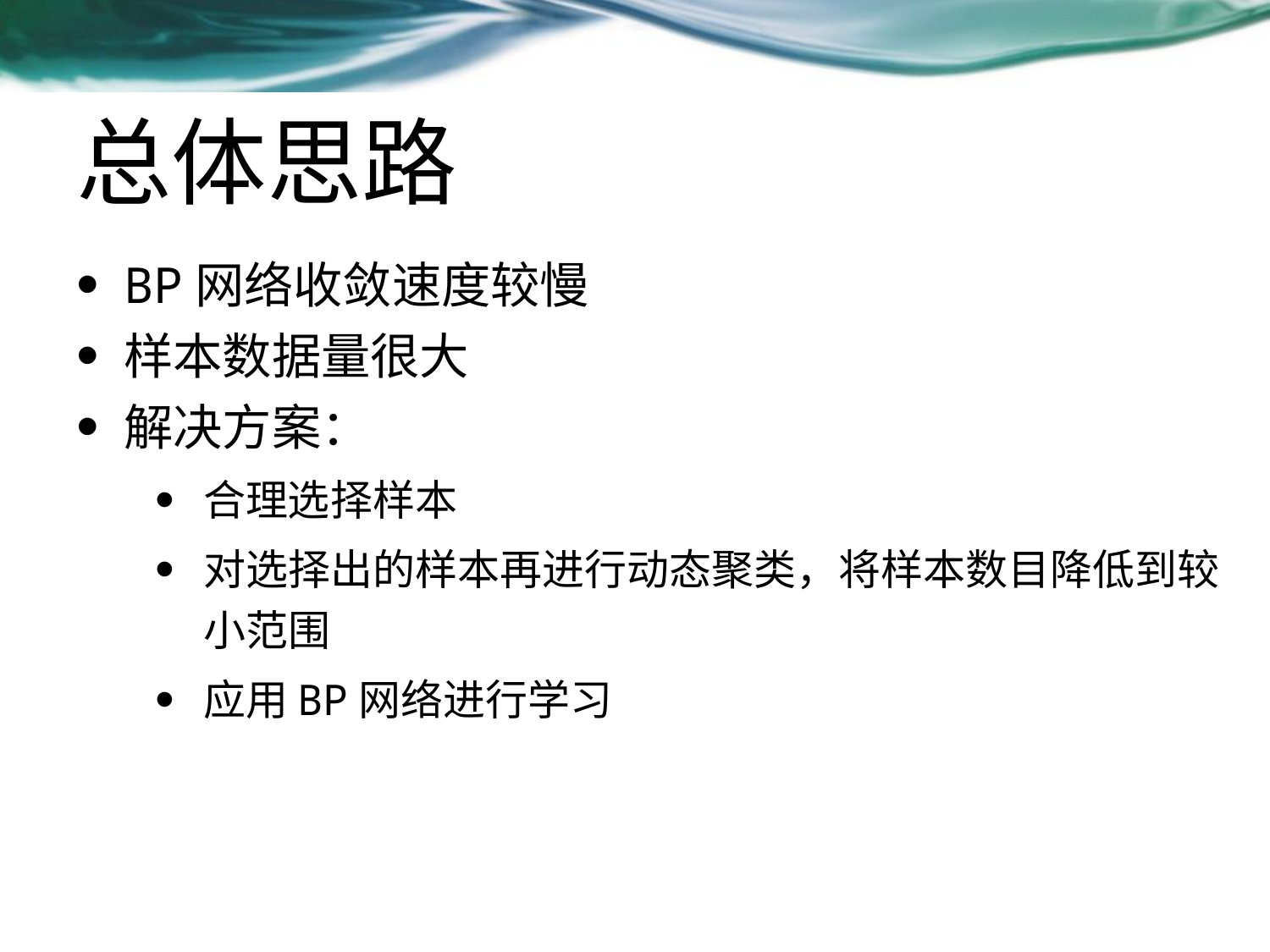

# 总体思路
BP网络收敛速度较慢
样本数据量很大
解决方案：
合理选择样本
对选择出的样本再进行动态聚类，将样本数目降低到较小范围
应用BP网络进行学习